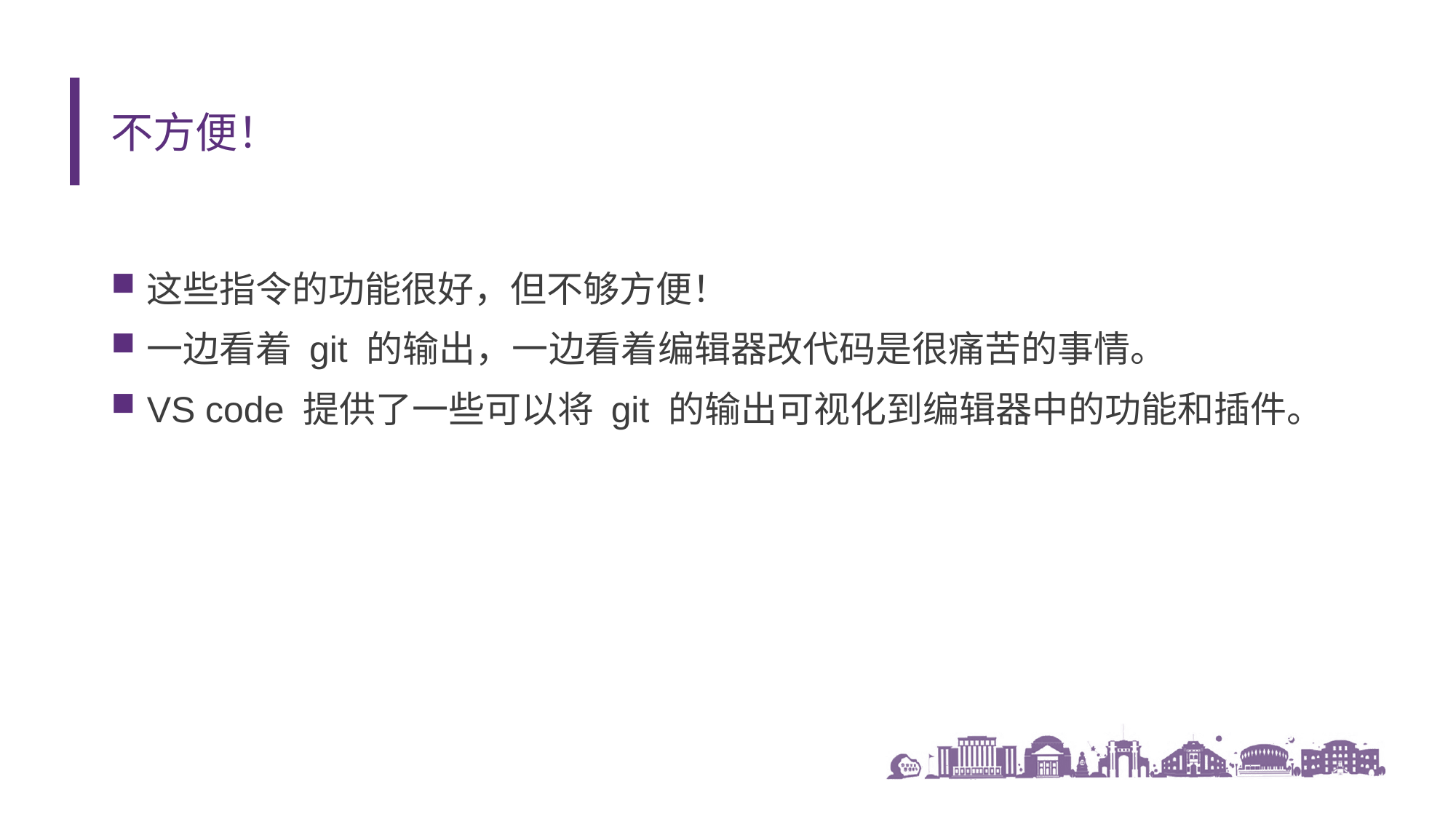

# 不方便！
这些指令的功能很好，但不够方便！
一边看着 git 的输出，一边看着编辑器改代码是很痛苦的事情。
VS code 提供了一些可以将 git 的输出可视化到编辑器中的功能和插件。